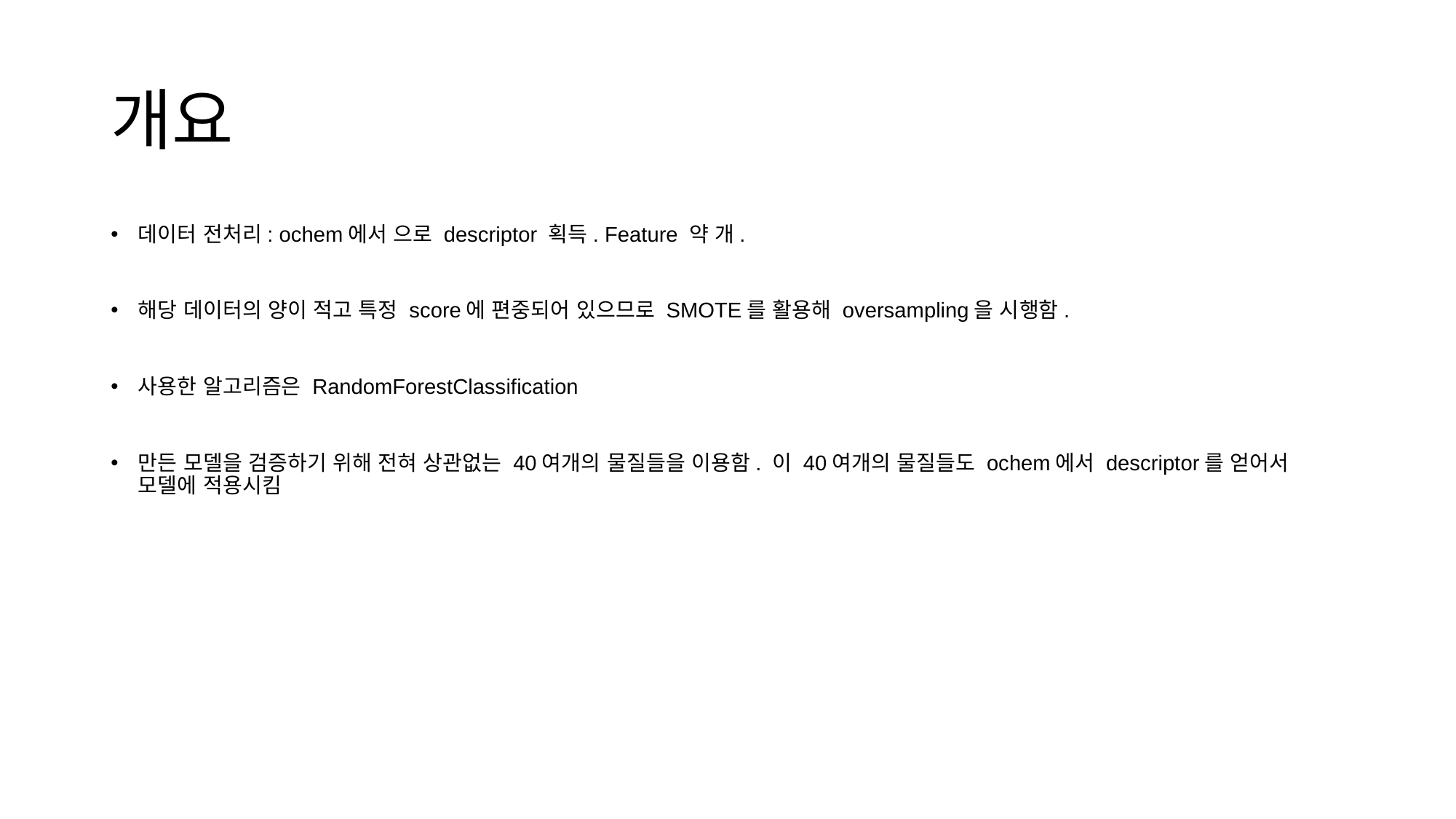

# 개요
데이터 전처리: ochem에서 으로 descriptor 획득. Feature 약 개.

해당 데이터의 양이 적고 특정 score에 편중되어 있으므로 SMOTE를 활용해 oversampling을 시행함.

사용한 알고리즘은 RandomForestClassification

만든 모델을 검증하기 위해 전혀 상관없는 40여개의 물질들을 이용함. 이 40여개의 물질들도 ochem에서 descriptor를 얻어서 모델에 적용시킴